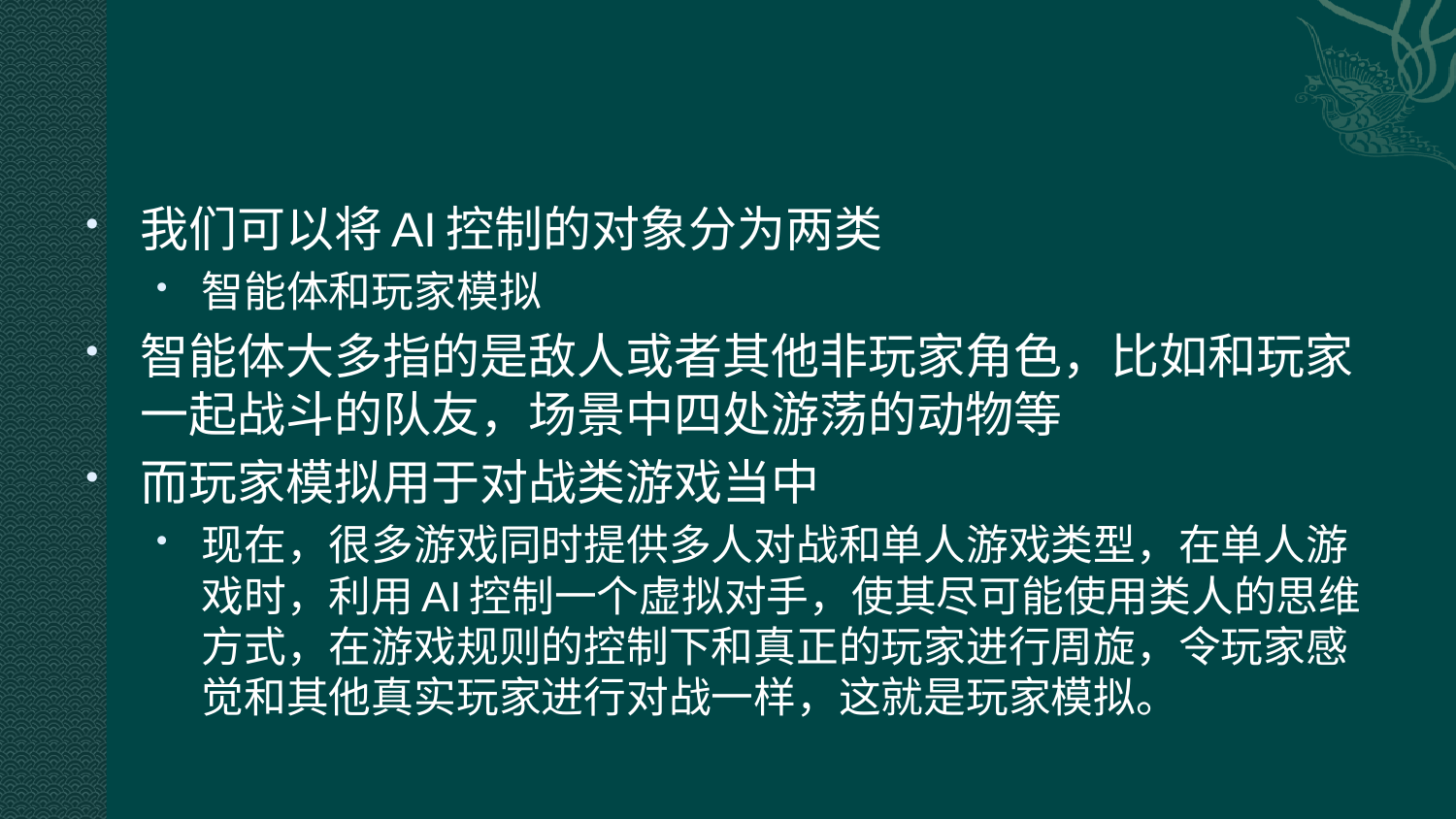

#
我们可以将AI控制的对象分为两类
智能体和玩家模拟
智能体大多指的是敌人或者其他非玩家角色，比如和玩家一起战斗的队友，场景中四处游荡的动物等
而玩家模拟用于对战类游戏当中
现在，很多游戏同时提供多人对战和单人游戏类型，在单人游戏时，利用AI控制一个虚拟对手，使其尽可能使用类人的思维方式，在游戏规则的控制下和真正的玩家进行周旋，令玩家感觉和其他真实玩家进行对战一样，这就是玩家模拟。